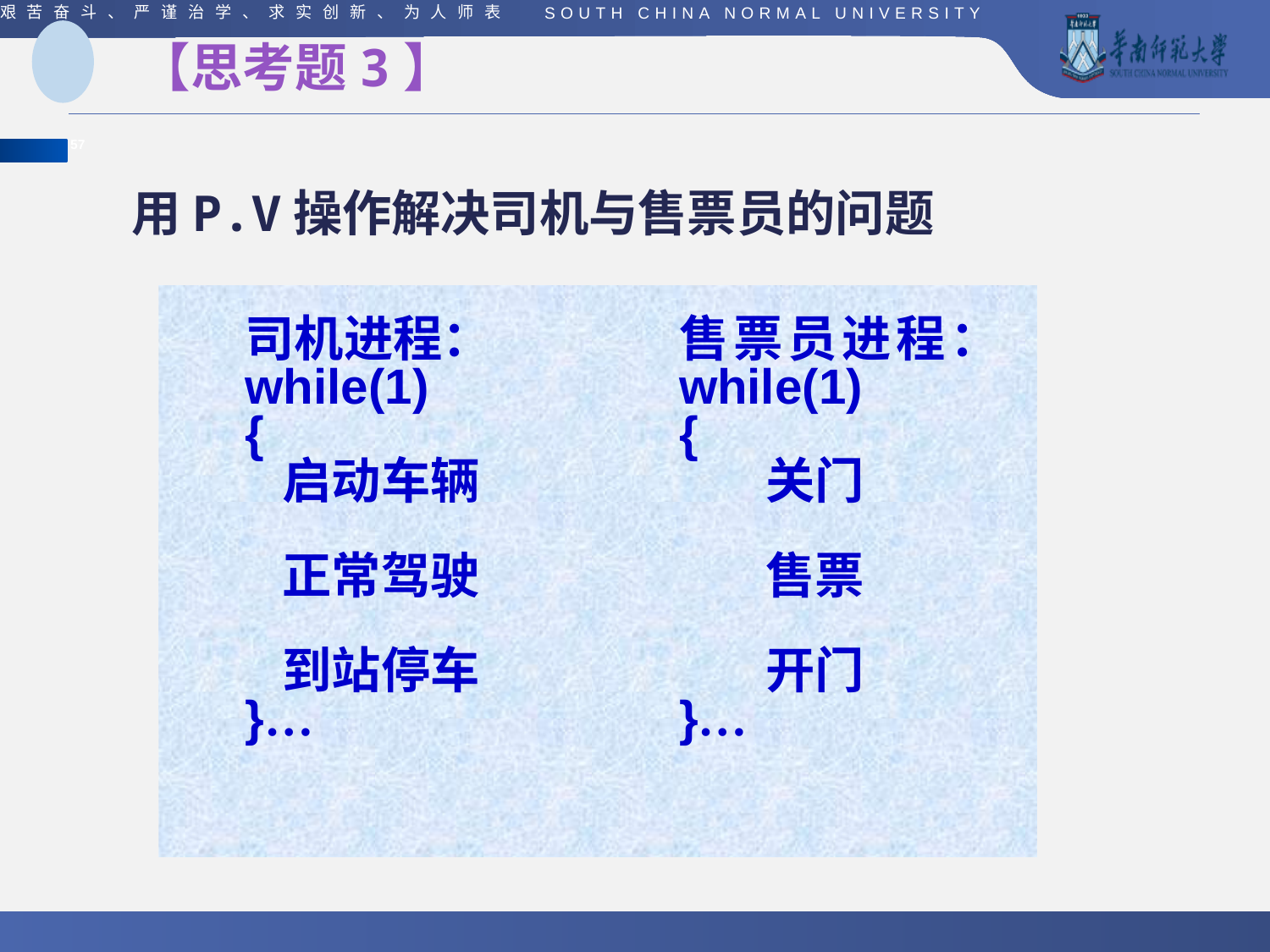

【思考题3】
用P.V操作解决司机与售票员的问题

司机进程：
while(1)
{
启动车辆

正常驾驶

到站停车
}…
售票员进程：
while(1)
{
关门

售票

开门
}…

57